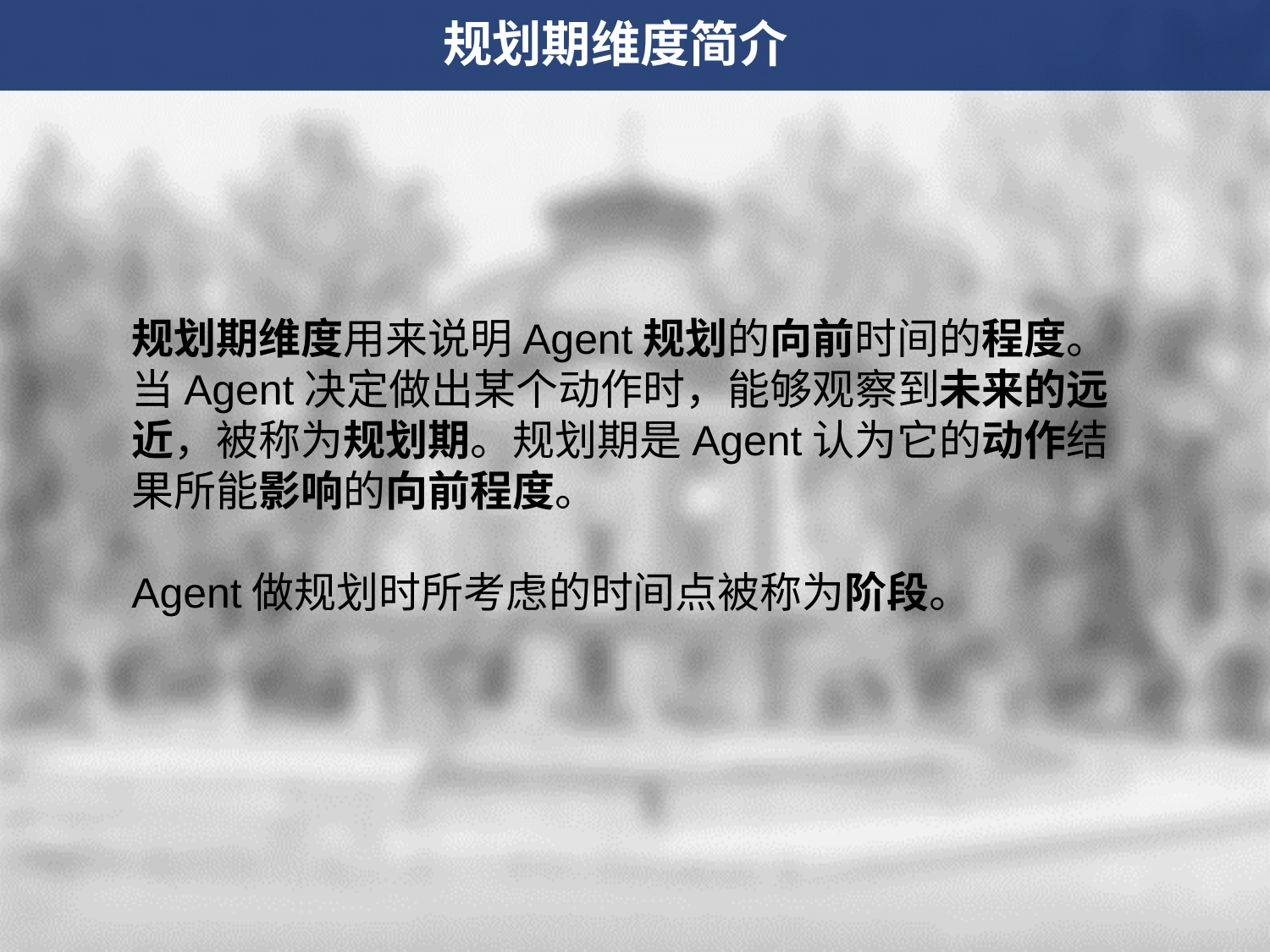

规划期维度简介
规划期维度用来说明Agent规划的向前时间的程度。当Agent决定做出某个动作时，能够观察到未来的远近，被称为规划期。规划期是Agent认为它的动作结果所能影响的向前程度。

Agent做规划时所考虑的时间点被称为阶段。